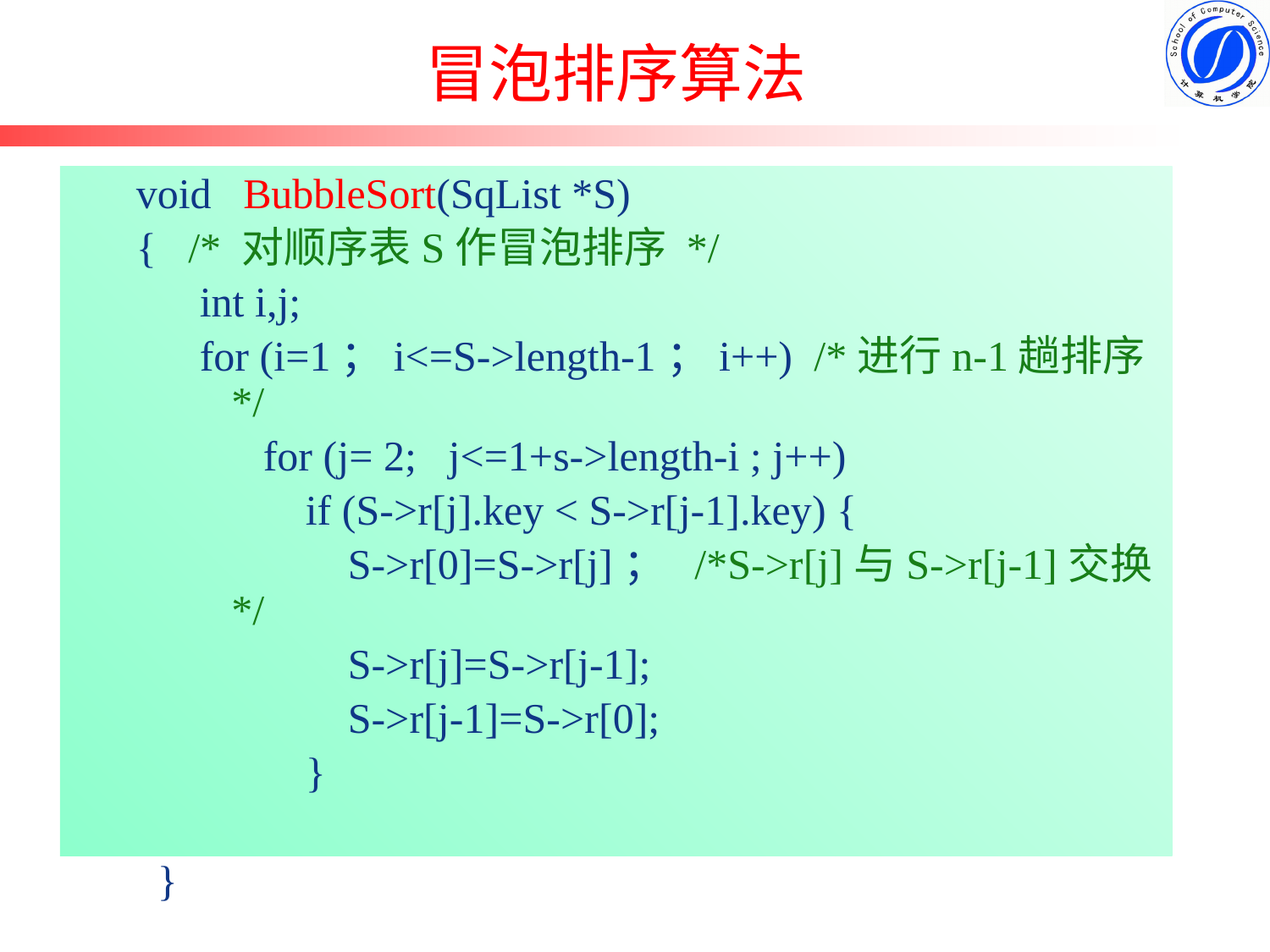

# 冒泡排序算法
void   BubbleSort(SqList *S)
{   /* 对顺序表S作冒泡排序 */
int i,j;
for (i=1；i<=S->length-1；i++)  /*进行n-1趟排序*/
	   for (j= 2;   j<=1+s->length-i ; j++)
          if (S->r[j].key < S->r[j-1].key) {
              S->r[0]=S->r[j]；  /*S->r[j]与S->r[j-1]交换*/
              S->r[j]=S->r[j-1];
              S->r[j-1]=S->r[0];
                }

  }